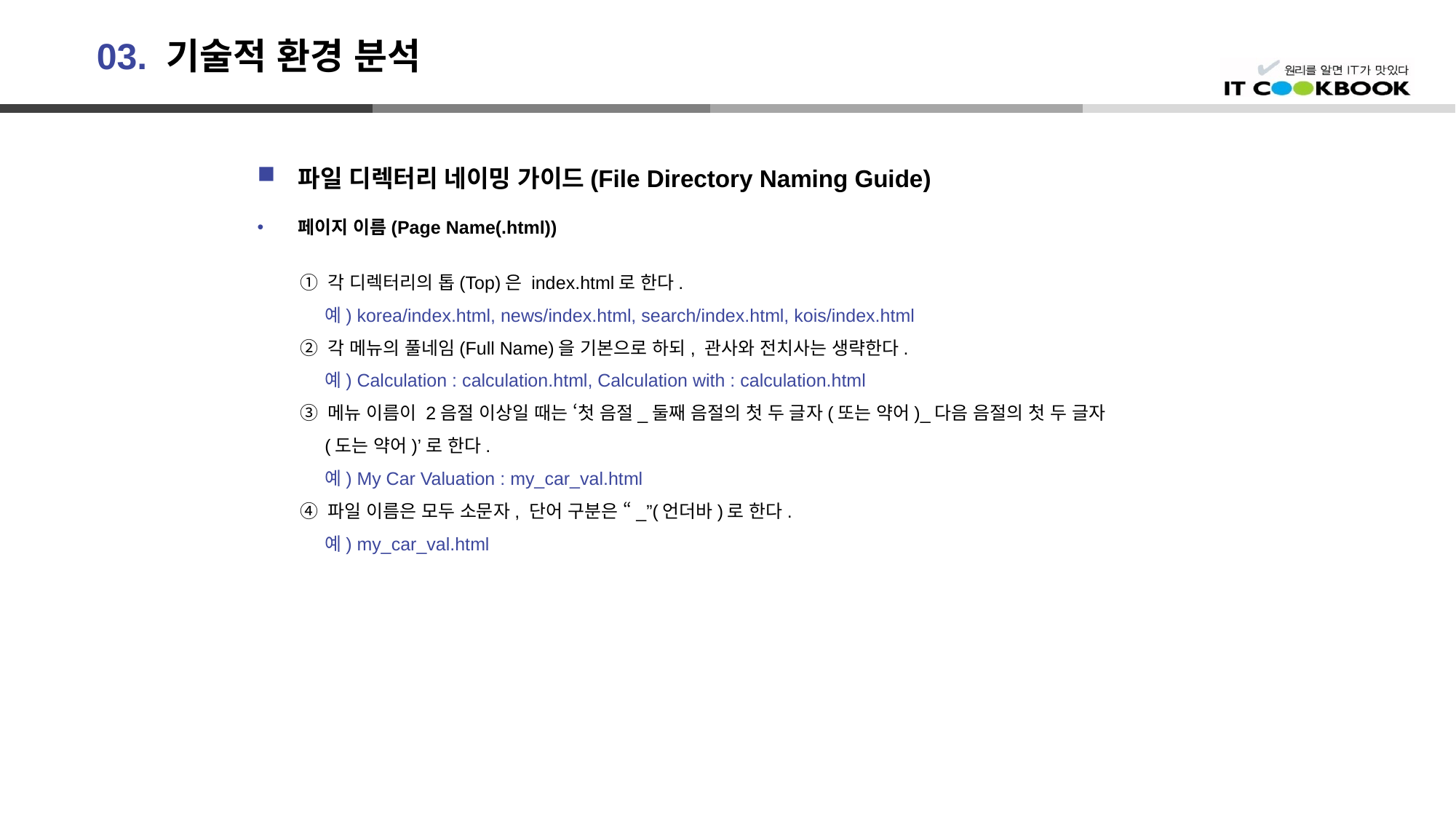

# 03. 기술적 환경 분석
파일 디렉터리 네이밍 가이드(File Directory Naming Guide)
페이지 이름(Page Name(.html))
① 각 디렉터리의 톱(Top)은 index.html로 한다.
    예) korea/index.html, news/index.html, search/index.html, kois/index.html
② 각 메뉴의 풀네임(Full Name)을 기본으로 하되, 관사와 전치사는 생략한다.
    예) Calculation : calculation.html, Calculation with : calculation.html
③ 메뉴 이름이 2음절 이상일 때는 ‘첫 음절_둘째 음절의 첫 두 글자(또는 약어)_다음 음절의 첫 두 글자
    (도는 약어)’로 한다.
    예) My Car Valuation : my_car_val.html
④ 파일 이름은 모두 소문자, 단어 구분은 “_”(언더바)로 한다.
    예) my_car_val.html